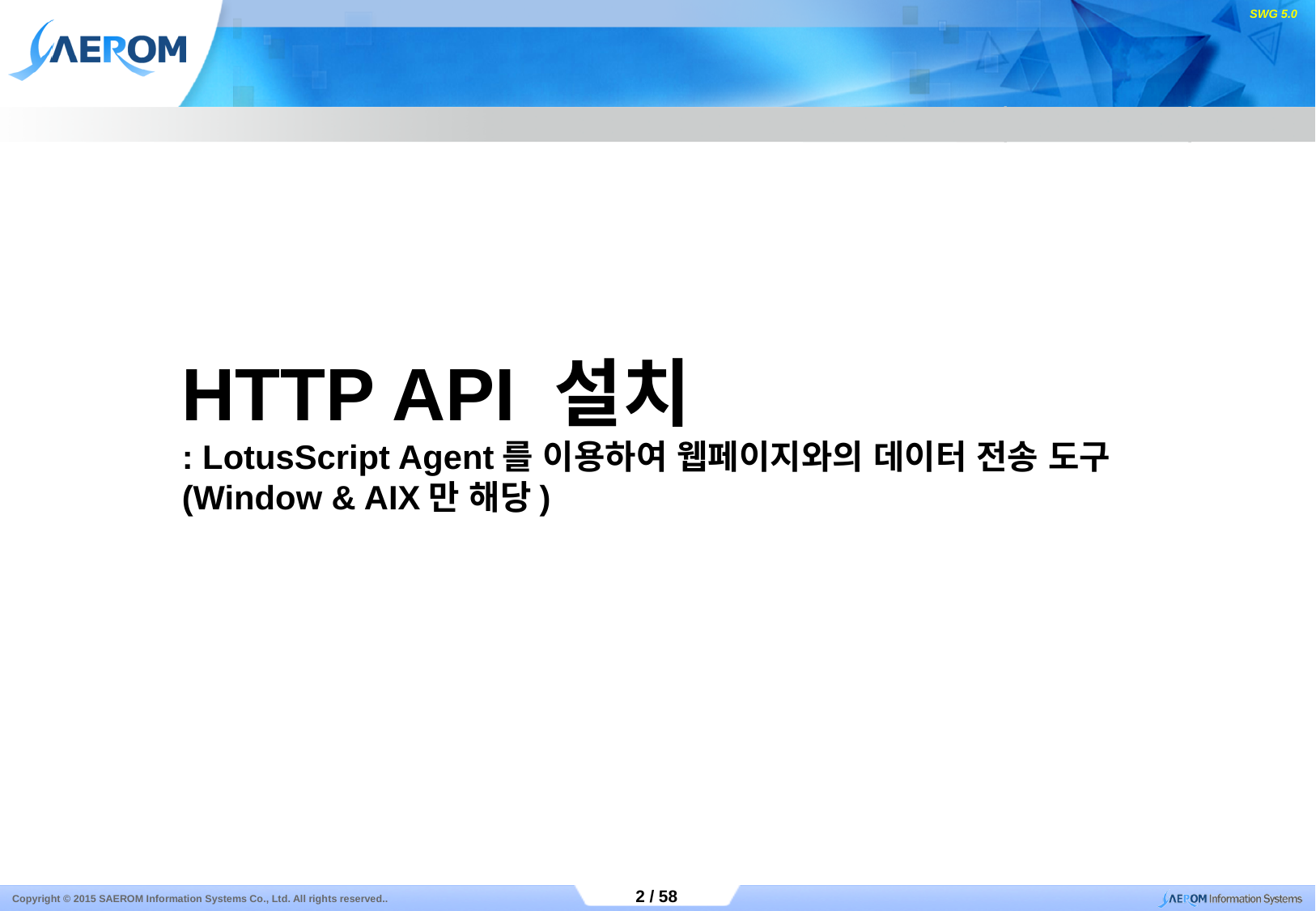

HTTP API 설치
: LotusScript Agent를 이용하여 웹페이지와의 데이터 전송 도구
(Window & AIX만 해당)